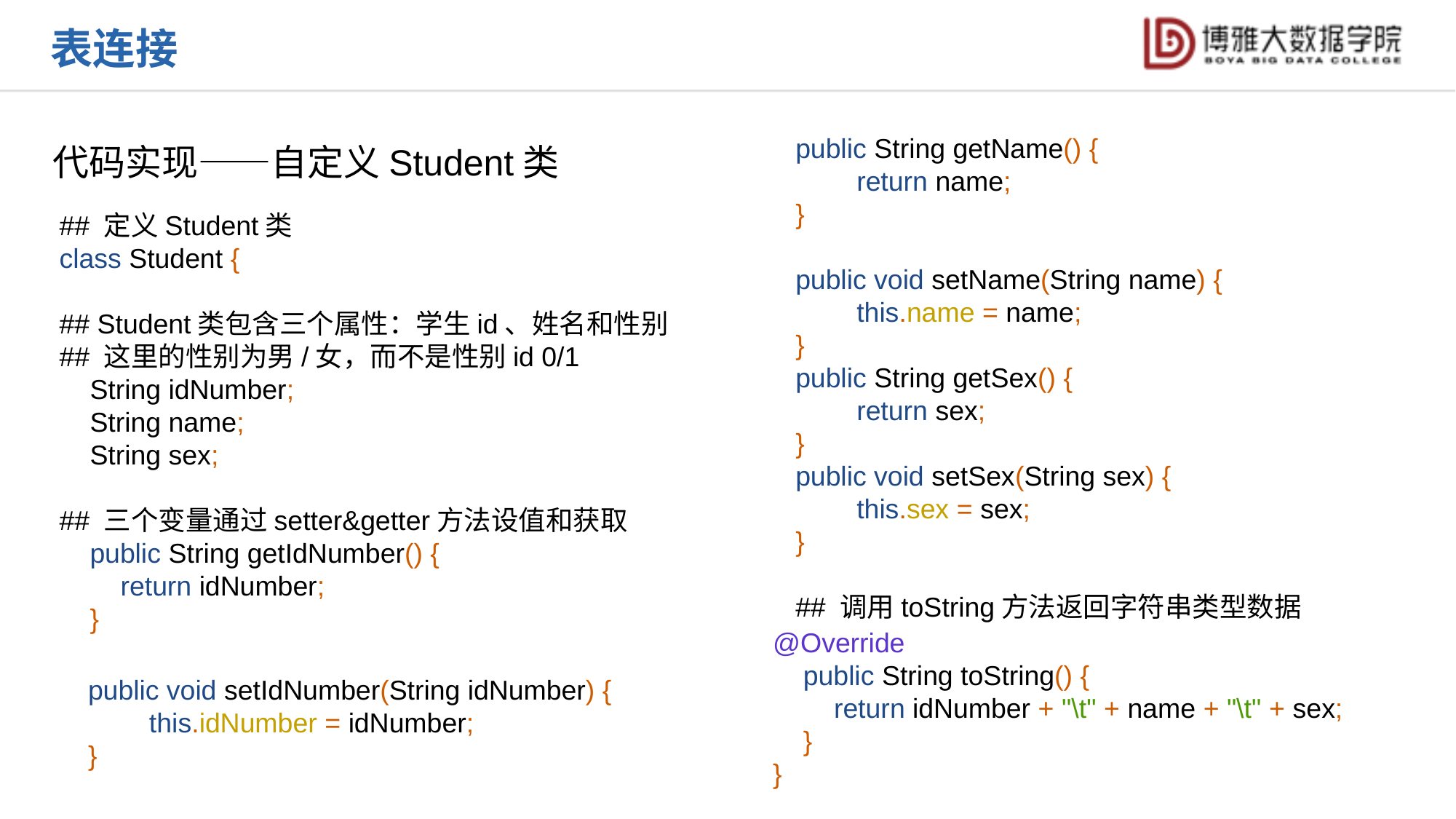

表连接
public String getName() {
        return name;
}

public void setName(String name) {
        this.name = name;
}
public String getSex() {
        return sex;
}
public void setSex(String sex) {
        this.sex = sex;
}

## 调用toString方法返回字符串类型数据

代码实现——自定义Student类

## 定义Student类
class Student {

## Student类包含三个属性：学生id、姓名和性别
## 这里的性别为男/女，而不是性别id 0/1
    String idNumber;
    String name;
    String sex;

## 三个变量通过setter&getter方法设值和获取
    public String getIdNumber() {
        return idNumber;
    }

@Override
    public String toString() {
        return idNumber + "\t" + name + "\t" + sex;
    }
}
public void setIdNumber(String idNumber) {
        this.idNumber = idNumber;
}